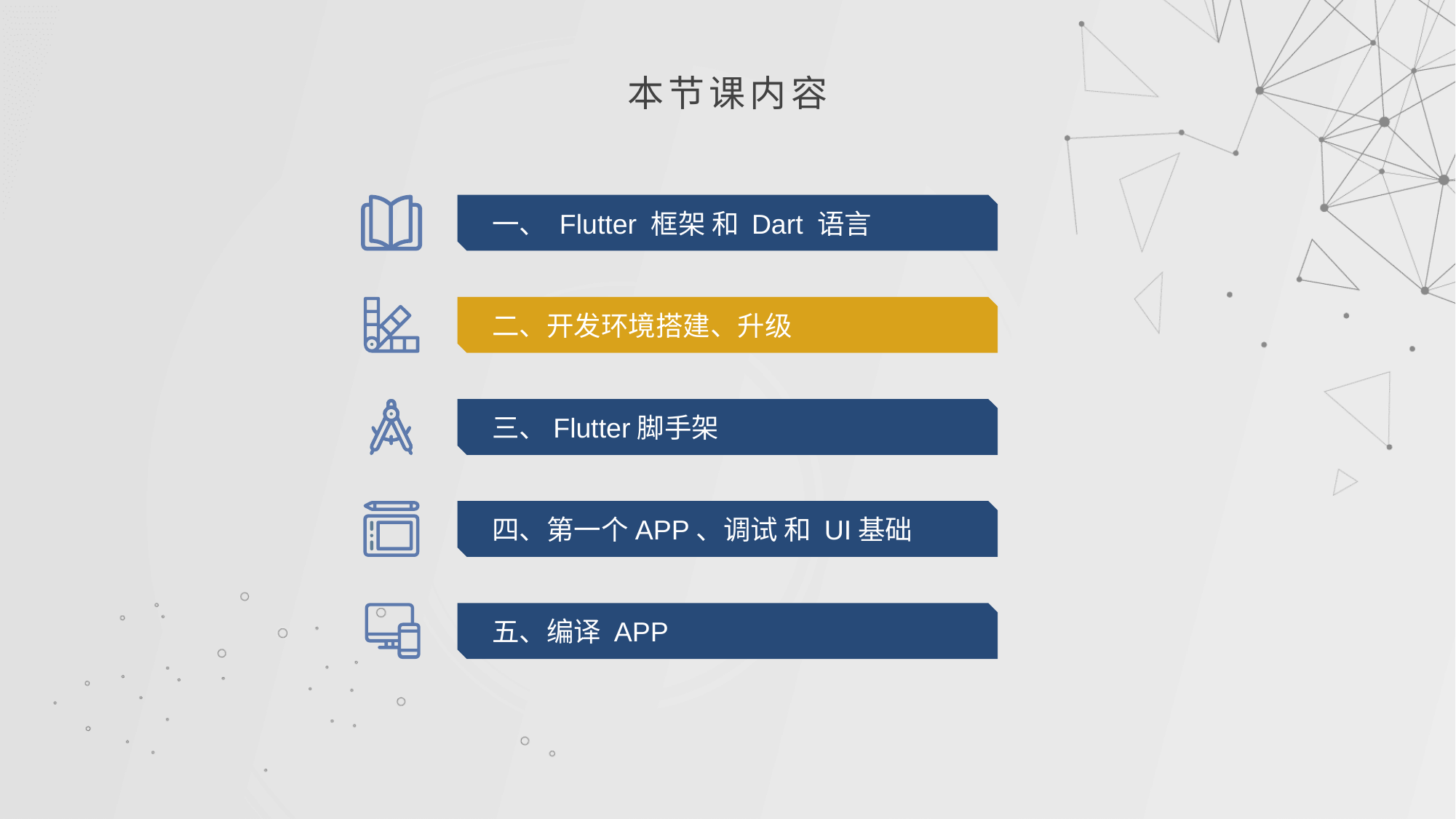

# 本节课内容

一、 Flutter 框架 和 Dart 语言

二、开发环境搭建、升级

三、Flutter脚手架

四、第一个APP、调试 和 UI基础

五、编译 APP